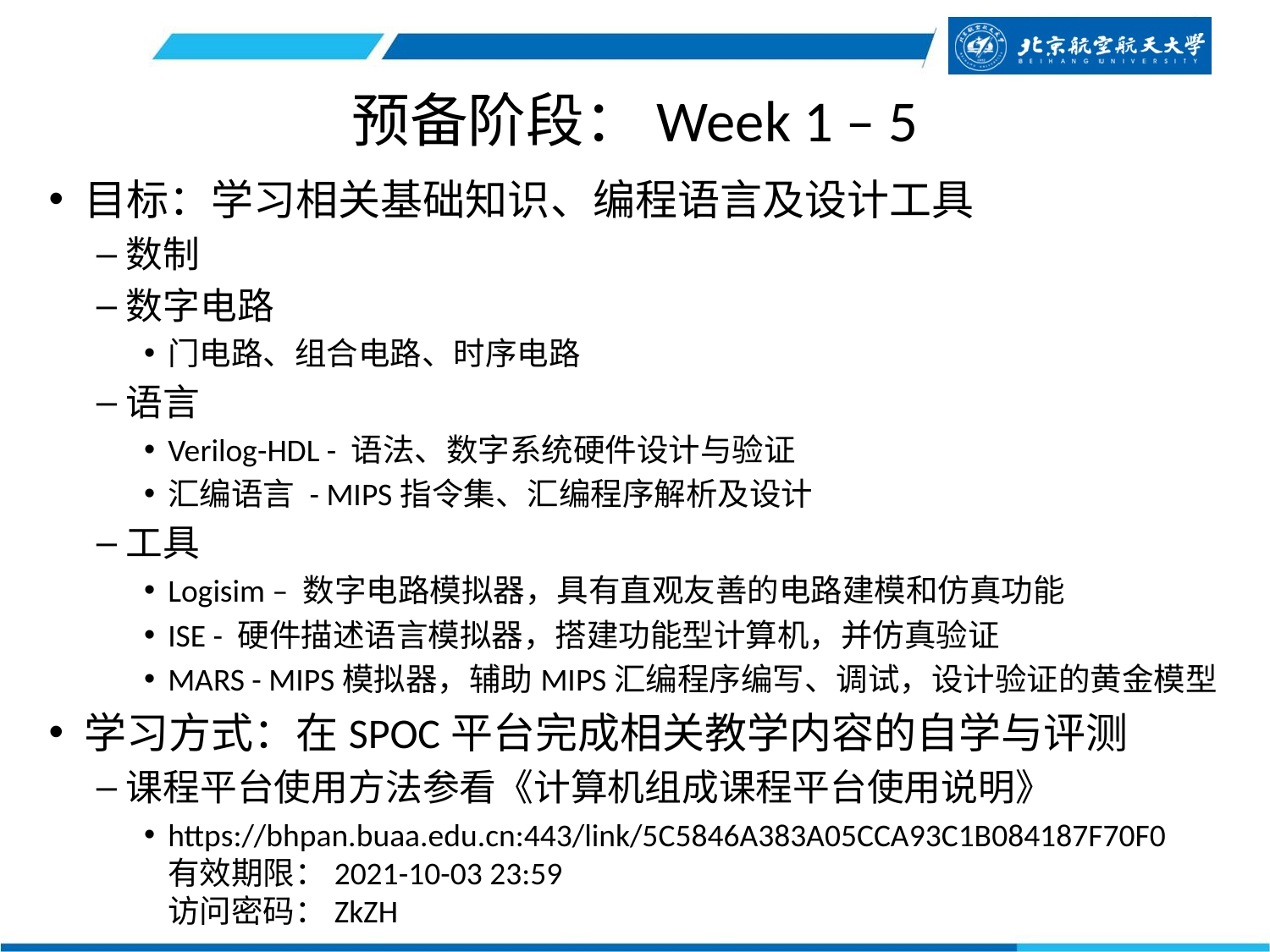

# 预备阶段：Week 1 – 5
目标：学习相关基础知识、编程语言及设计工具
数制
数字电路
门电路、组合电路、时序电路
语言
Verilog-HDL - 语法、数字系统硬件设计与验证
汇编语言 - MIPS指令集、汇编程序解析及设计
工具
Logisim – 数字电路模拟器，具有直观友善的电路建模和仿真功能
ISE - 硬件描述语言模拟器，搭建功能型计算机，并仿真验证
MARS - MIPS模拟器，辅助MIPS汇编程序编写、调试，设计验证的黄金模型
学习方式：在SPOC平台完成相关教学内容的自学与评测
课程平台使用方法参看《计算机组成课程平台使用说明》
https://bhpan.buaa.edu.cn:443/link/5C5846A383A05CCA93C1B084187F70F0
有效期限：2021-10-03 23:59
访问密码：ZkZH